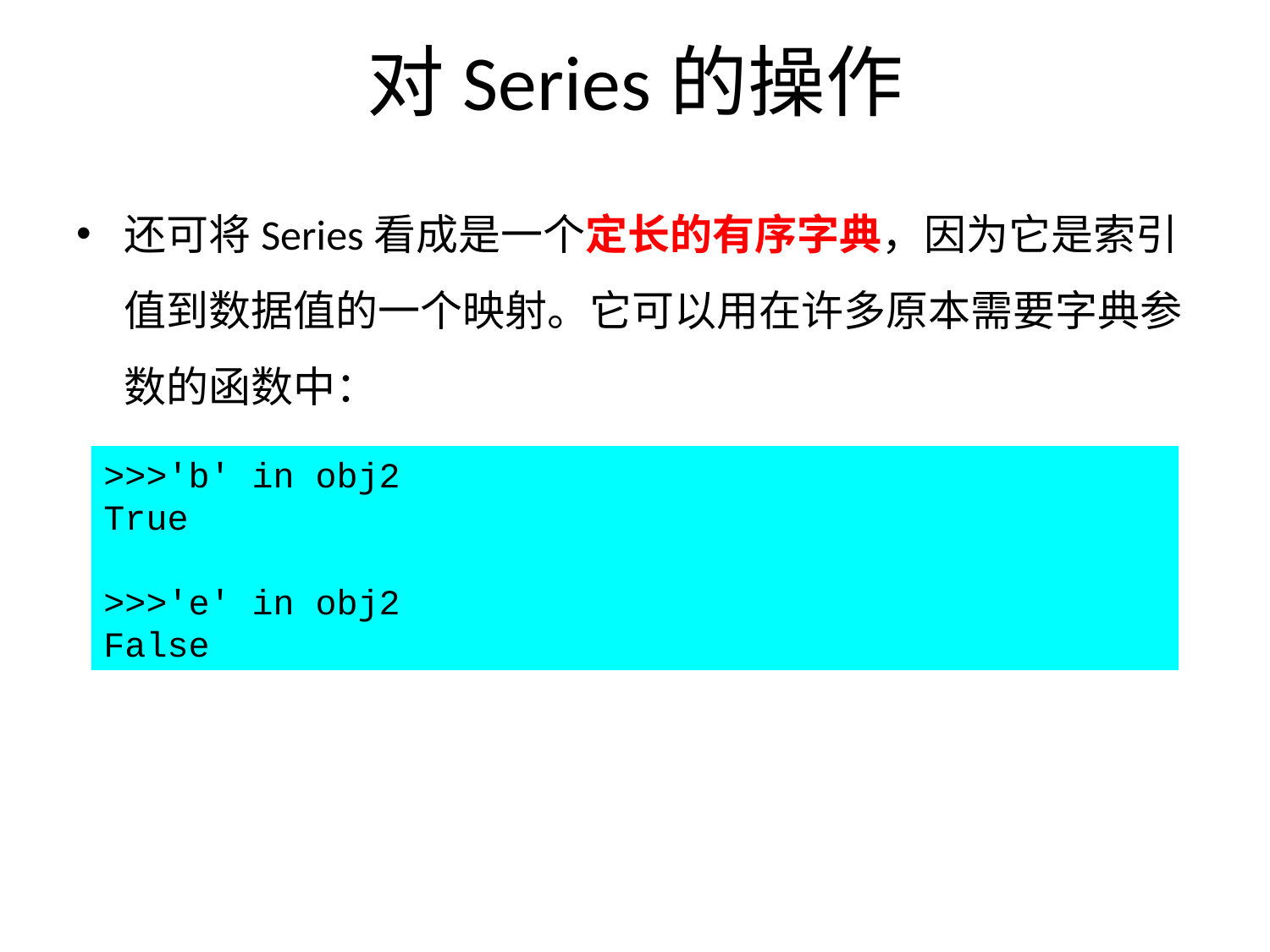

# 对Series的操作
还可将Series看成是一个定长的有序字典，因为它是索引值到数据值的一个映射。它可以用在许多原本需要字典参数的函数中：
>>>'b' in obj2
True

>>>'e' in obj2
False